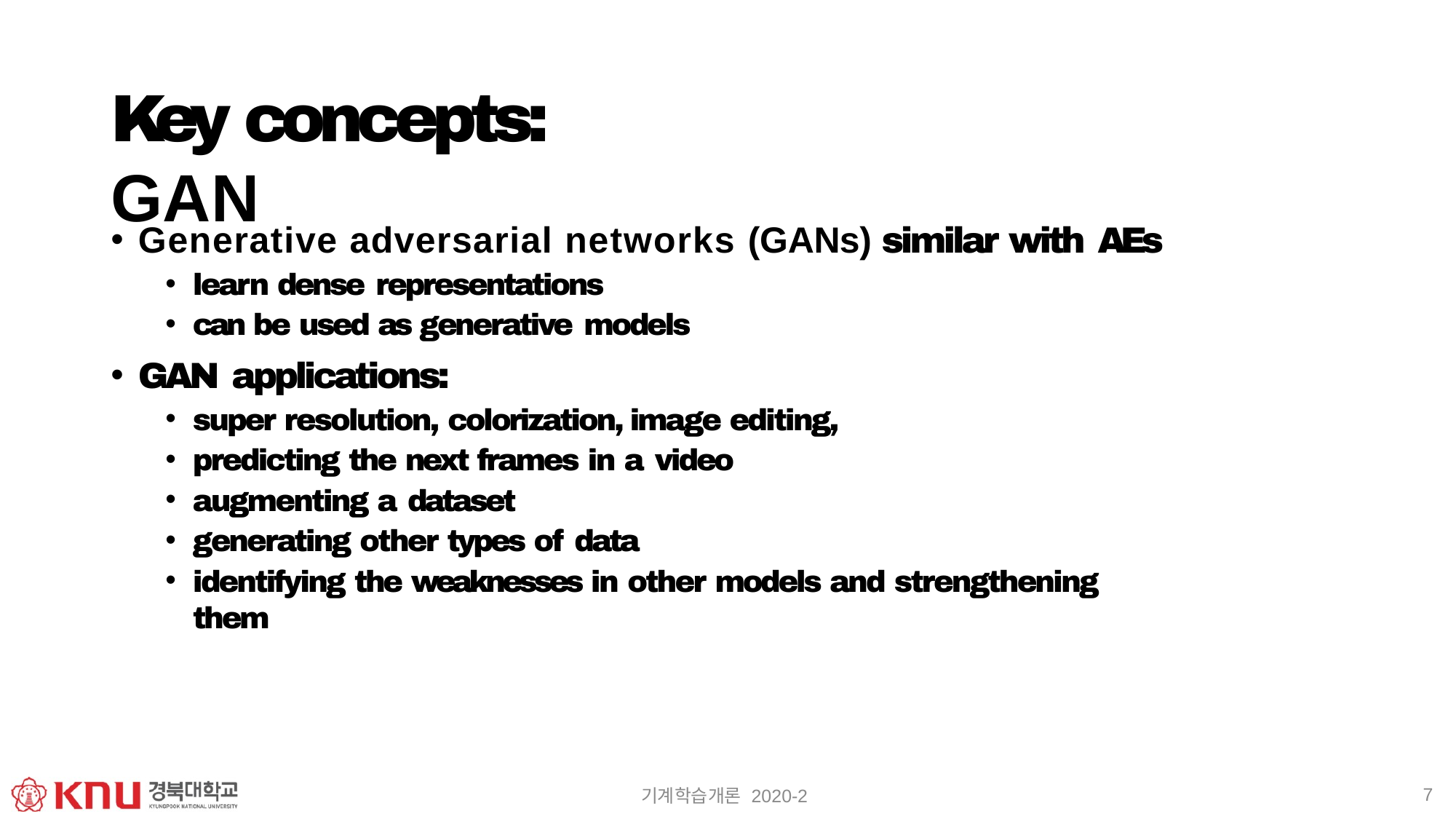

# Key concepts: GAN
Generative adversarial networks (GANs) similar with AEs
learn dense representations
can be used as generative models
GAN applications:
super resolution, colorization, image editing,
predicting the next frames in a video
augmenting a dataset
generating other types of data
identifying the weaknesses in other models and strengthening them
7
기계학습개론 2020-2